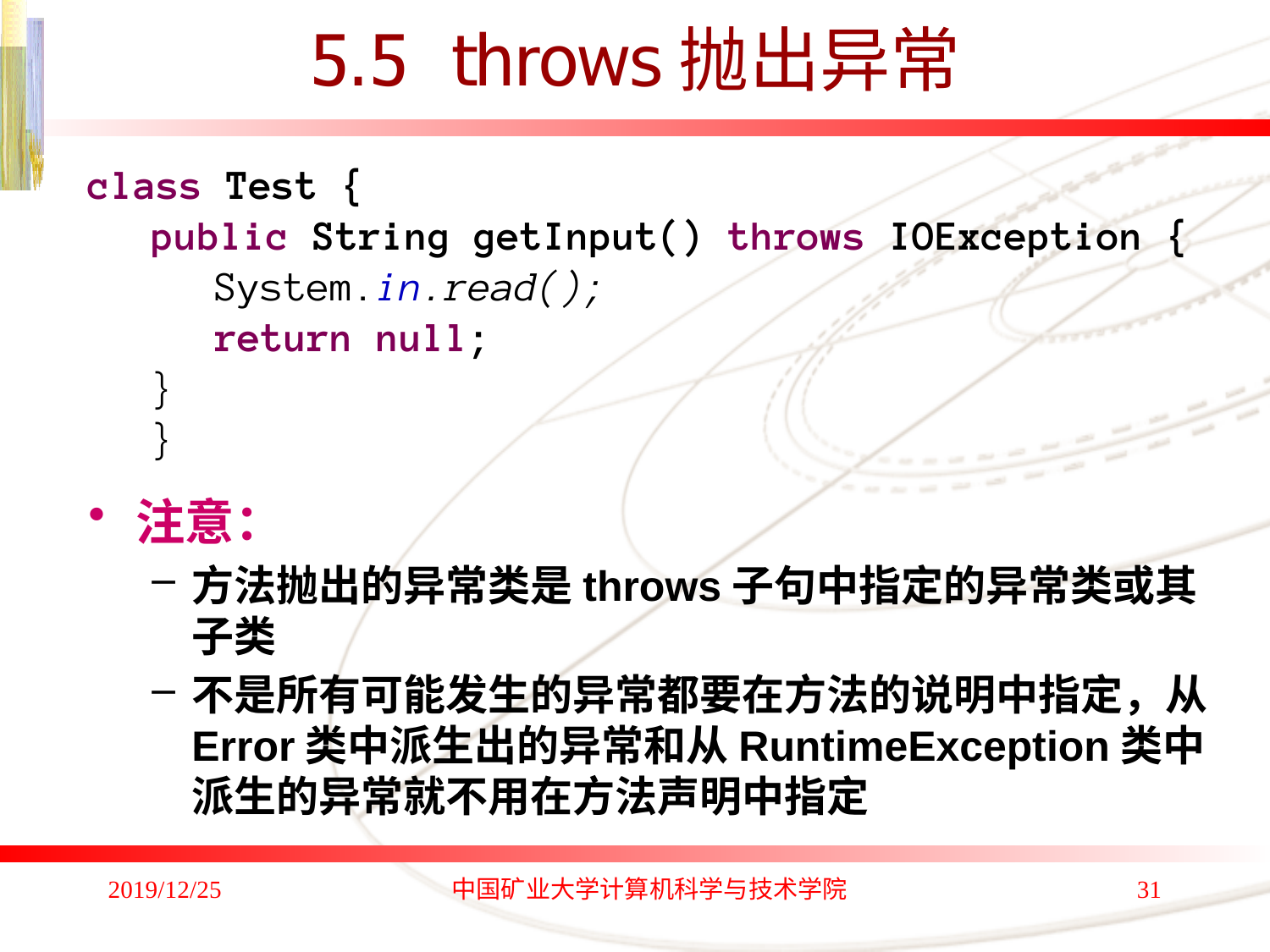

# 5.5  throws抛出异常
class Test {
public String getInput() throws IOException {
System.in.read();
return null;
}
}
注意：
方法抛出的异常类是throws子句中指定的异常类或其子类
不是所有可能发生的异常都要在方法的说明中指定，从Error类中派生出的异常和从RuntimeException类中派生的异常就不用在方法声明中指定

2019/12/25
中国矿业大学计算机科学与技术学院
31